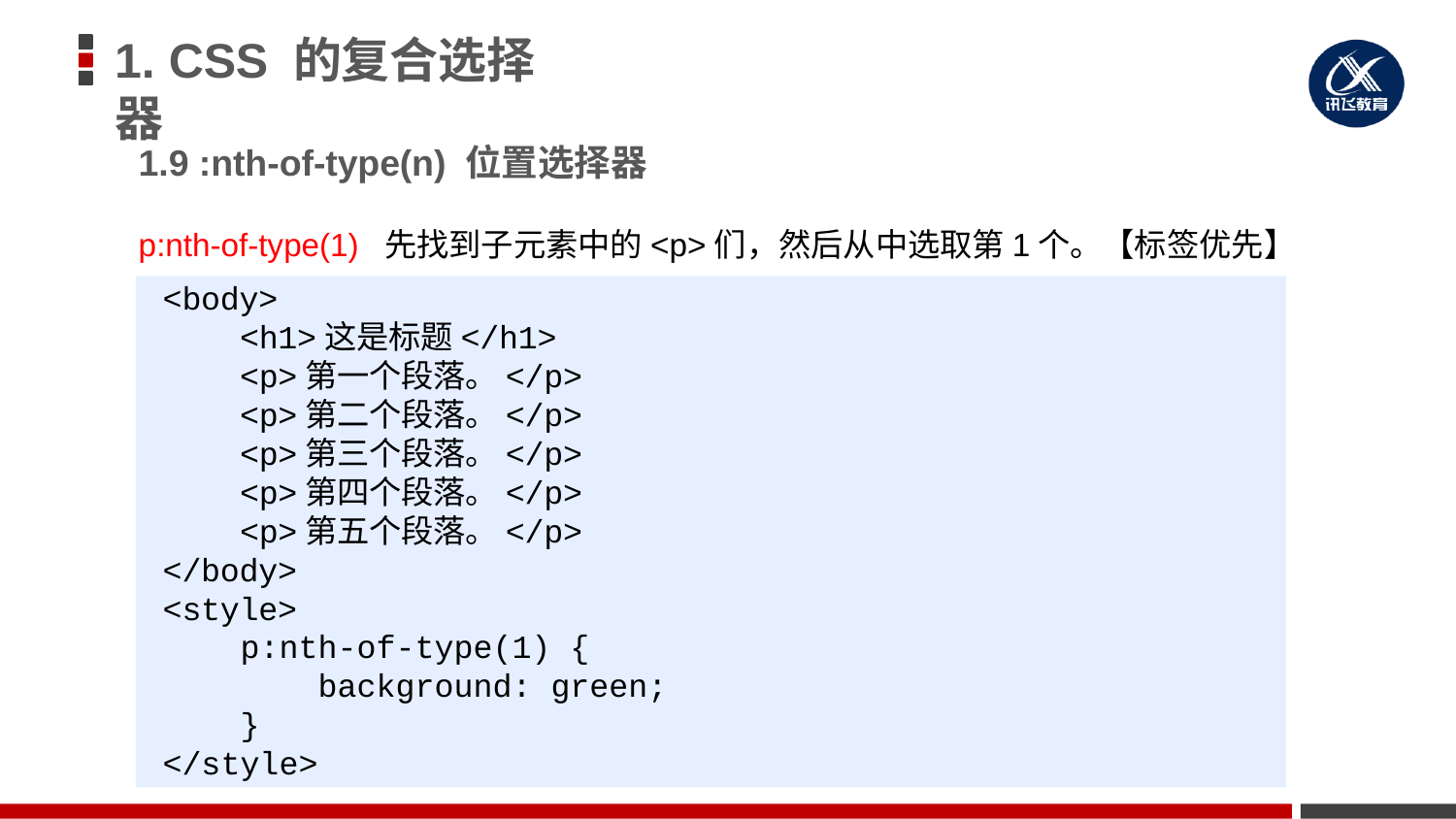

# 1. CSS 的复合选择器
1.9 :nth-of-type(n) 位置选择器
p:nth-of-type(1)  先找到子元素中的<p>们，然后从中选取第1个。【标签优先】

<body>
    <h1>这是标题</h1>
    <p>第一个段落。</p>
    <p>第二个段落。</p>
    <p>第三个段落。</p>
    <p>第四个段落。</p>
    <p>第五个段落。</p>
</body>
<style>
    p:nth-of-type(1) {
        background: green;
    }
</style>